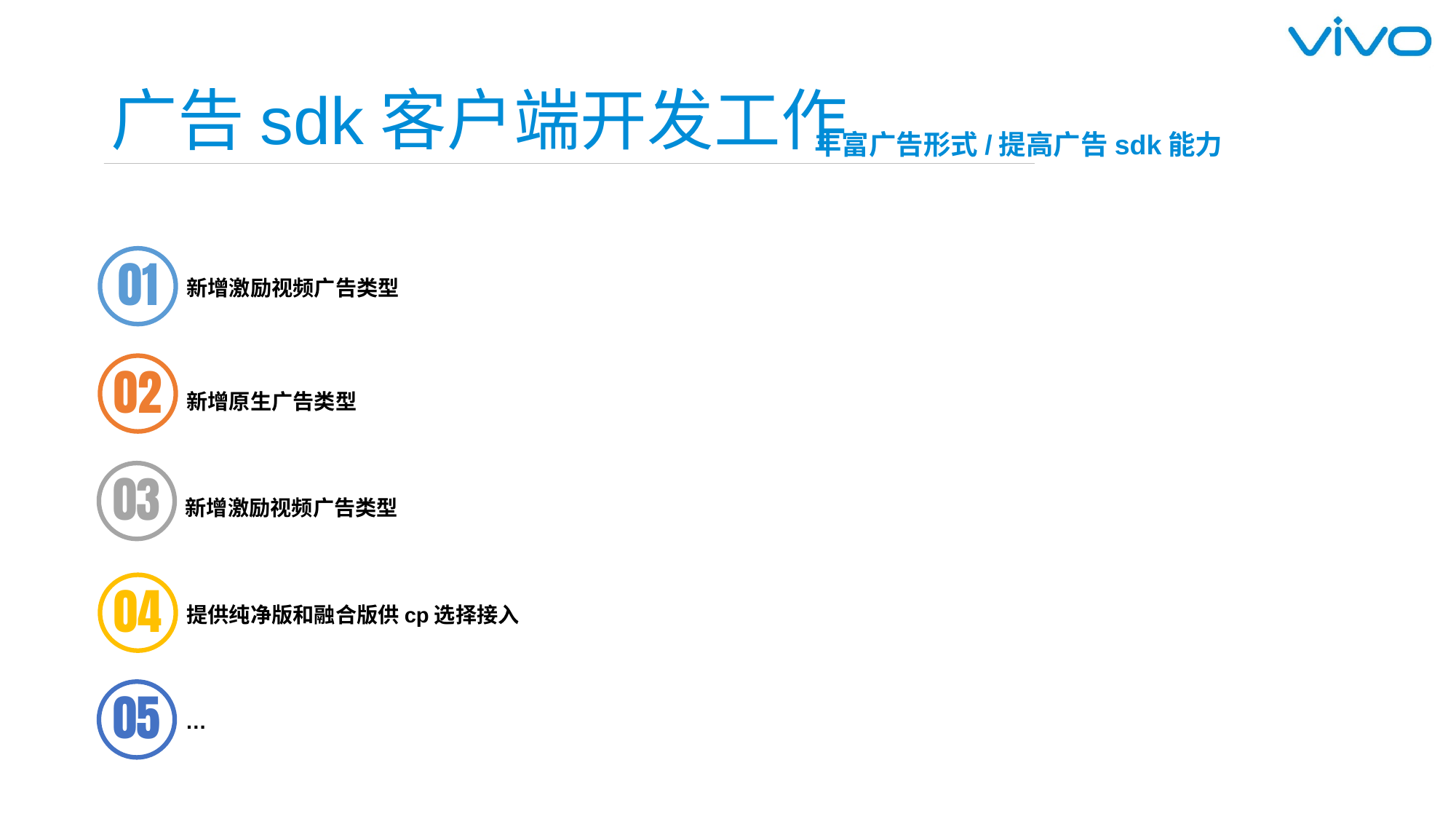

# 广告sdk客户端开发工作
丰富广告形式/提高广告sdk能力
01
新增激励视频广告类型
02
新增原生广告类型
03
新增激励视频广告类型
04
提供纯净版和融合版供cp选择接入
05
…